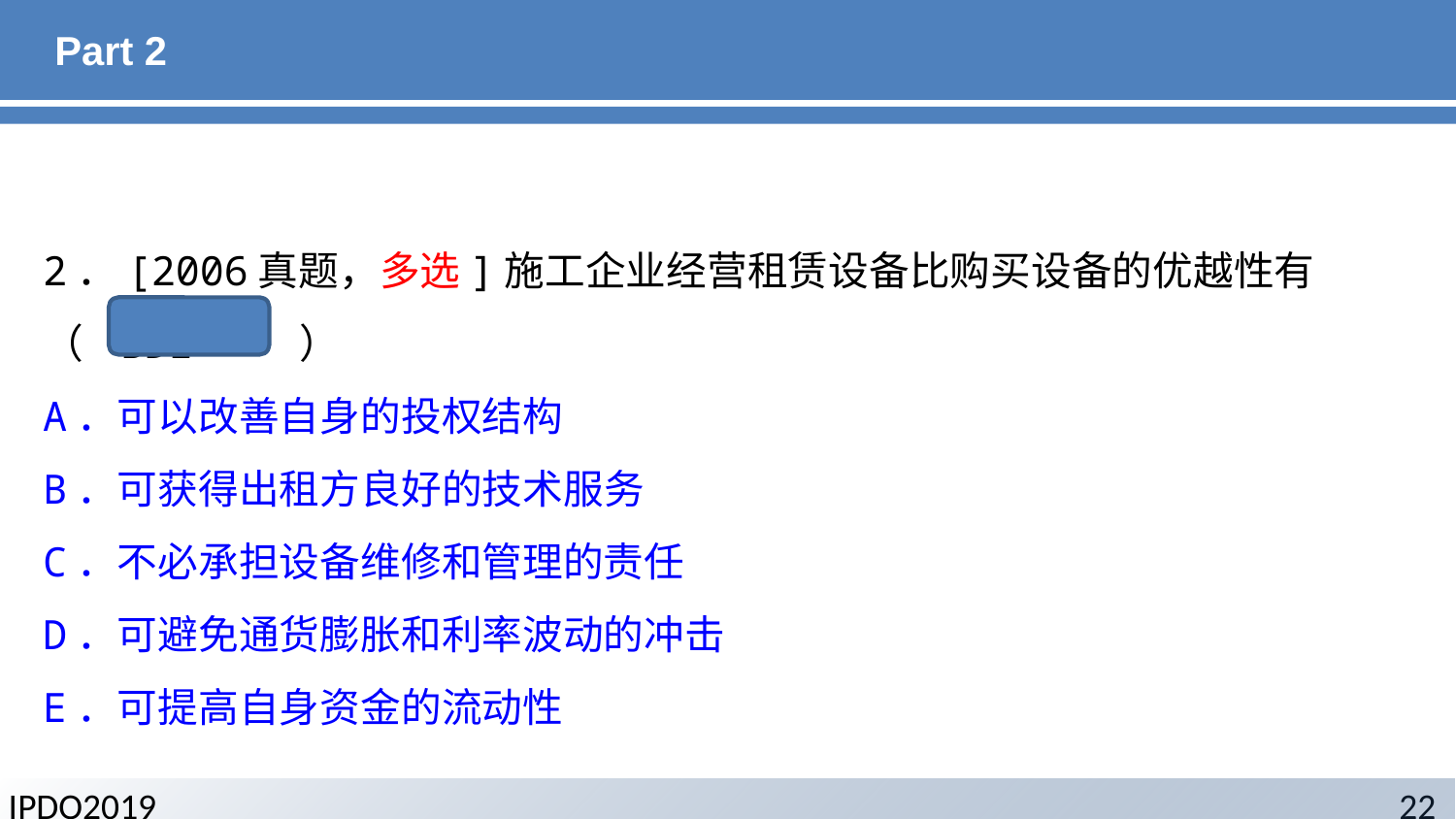

# Part 2

2．[2006真题，多选]施工企业经营租赁设备比购买设备的优越性有（   BDE    ）
A．可以改善自身的投权结构
B．可获得出租方良好的技术服务  
C．不必承担设备维修和管理的责任
D．可避免通货膨胀和利率波动的冲击  
E．可提高自身资金的流动性

IPDO2019
22